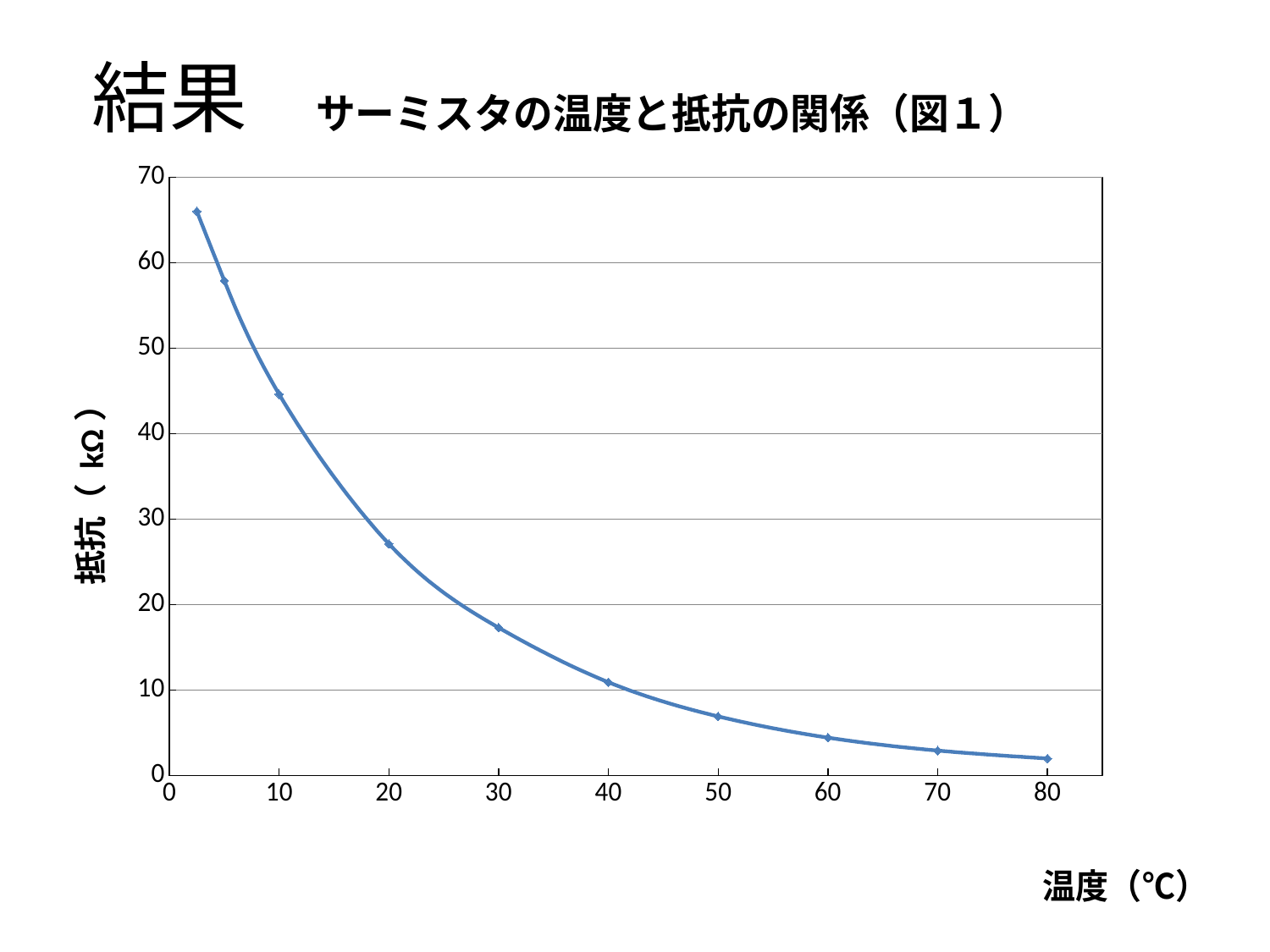

# 結果

### Chart: サーミスタの温度と抵抗の関係（図１）

| Category |  |
|---|---|